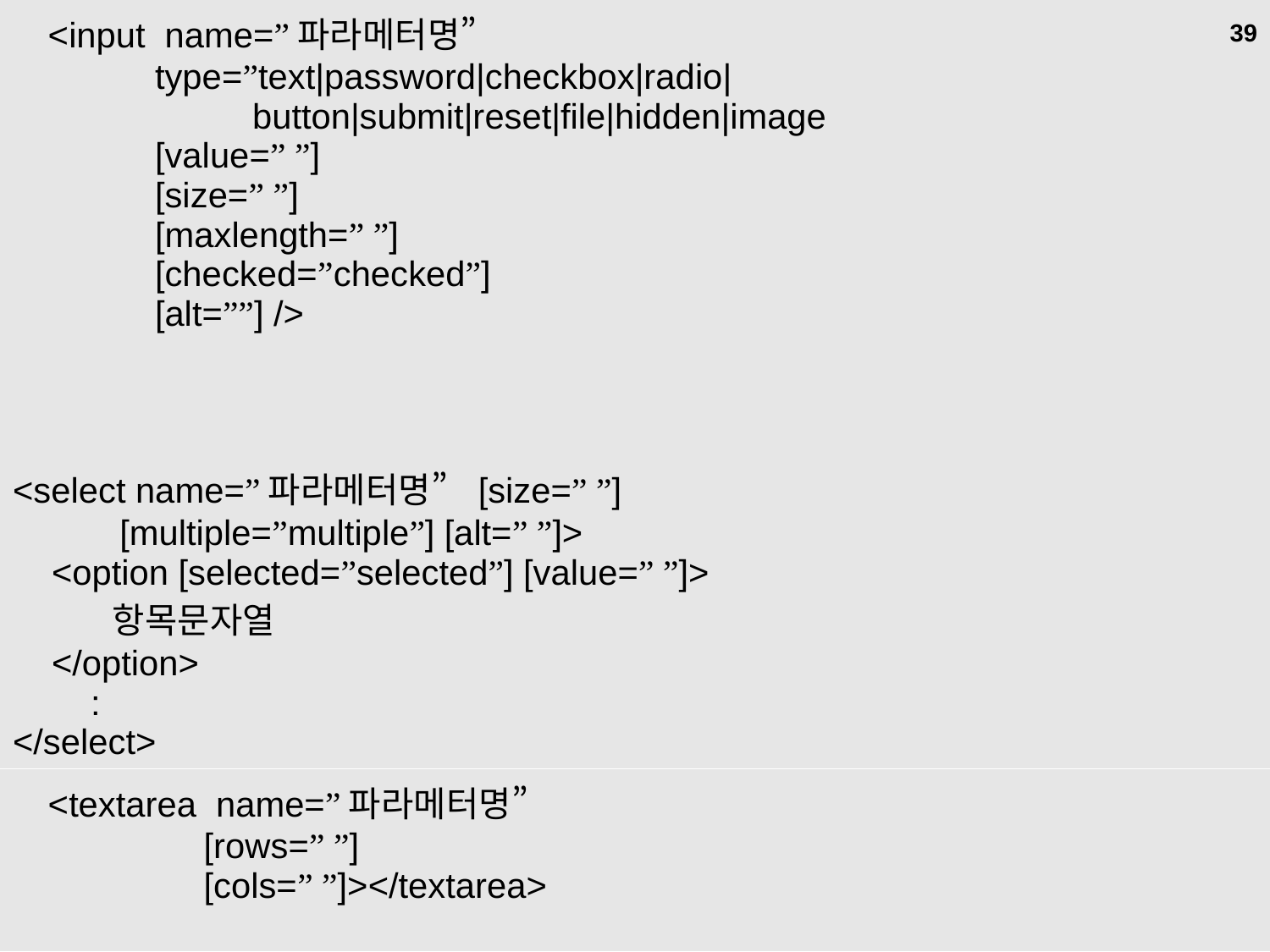

| <input name=”파라메터명” type=”text|password|checkbox|radio| button|submit|reset|file|hidden|image [value=” ”] [size=” ”] [maxlength=” ”] [checked=”checked”] [alt=””] /> |
| --- |
39
39

| <select name=”파라메터명” [size=” ”] [multiple=”multiple”] [alt=” ”]> <option [selected=”selected”] [value=” ”]> 항목문자열 </option> : </select> |
| --- |
| <textarea name=”파라메터명” [rows=” ”] [cols=” ”]></textarea> |
| --- |